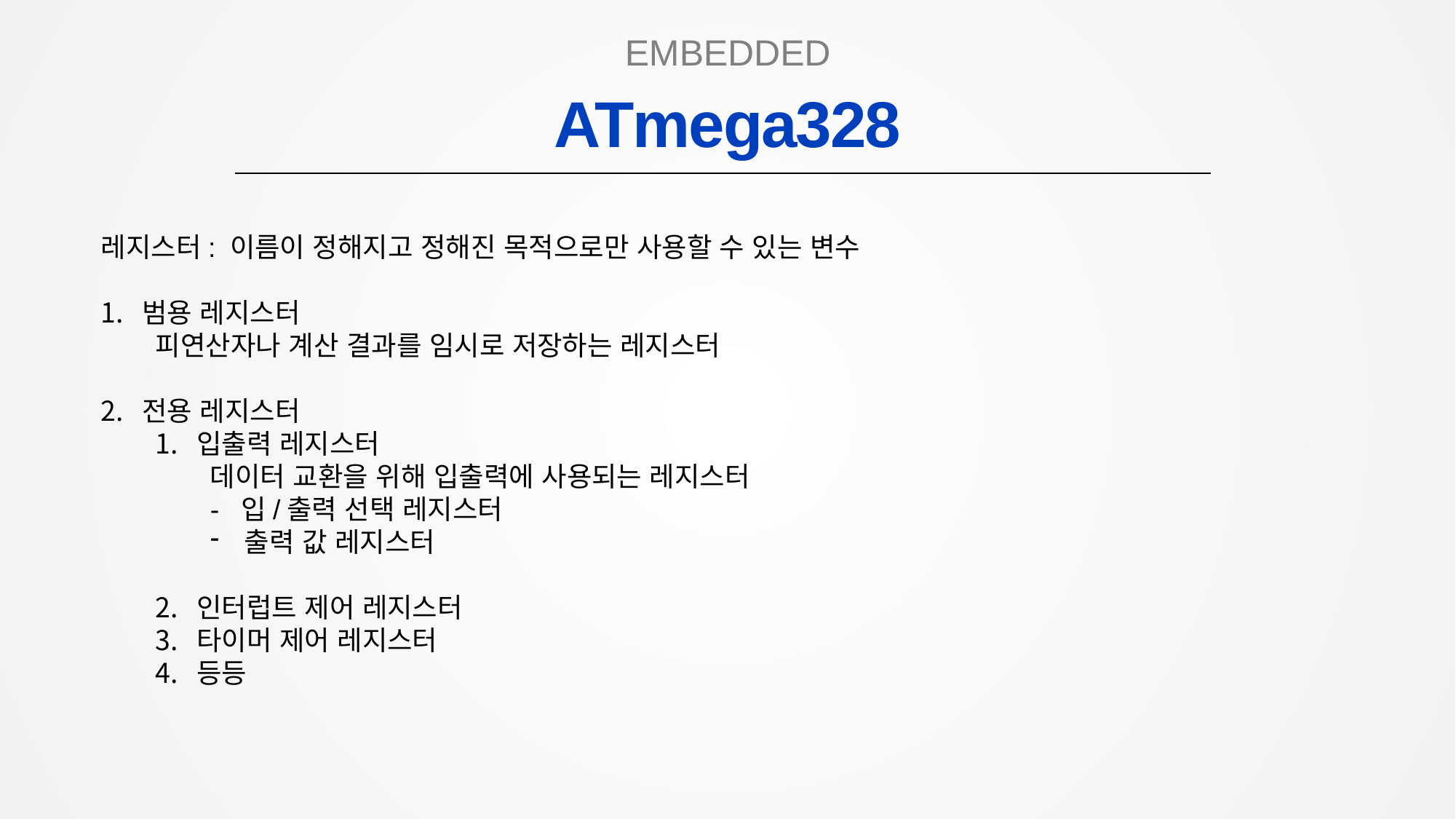

EMBEDDED
ATmega328
레지스터: 이름이 정해지고 정해진 목적으로만 사용할 수 있는 변수

범용 레지스터
피연산자나 계산 결과를 임시로 저장하는 레지스터

전용 레지스터
입출력 레지스터
데이터 교환을 위해 입출력에 사용되는 레지스터
-  입/출력 선택 레지스터
출력 값 레지스터

인터럽트 제어 레지스터
타이머 제어 레지스터
등등